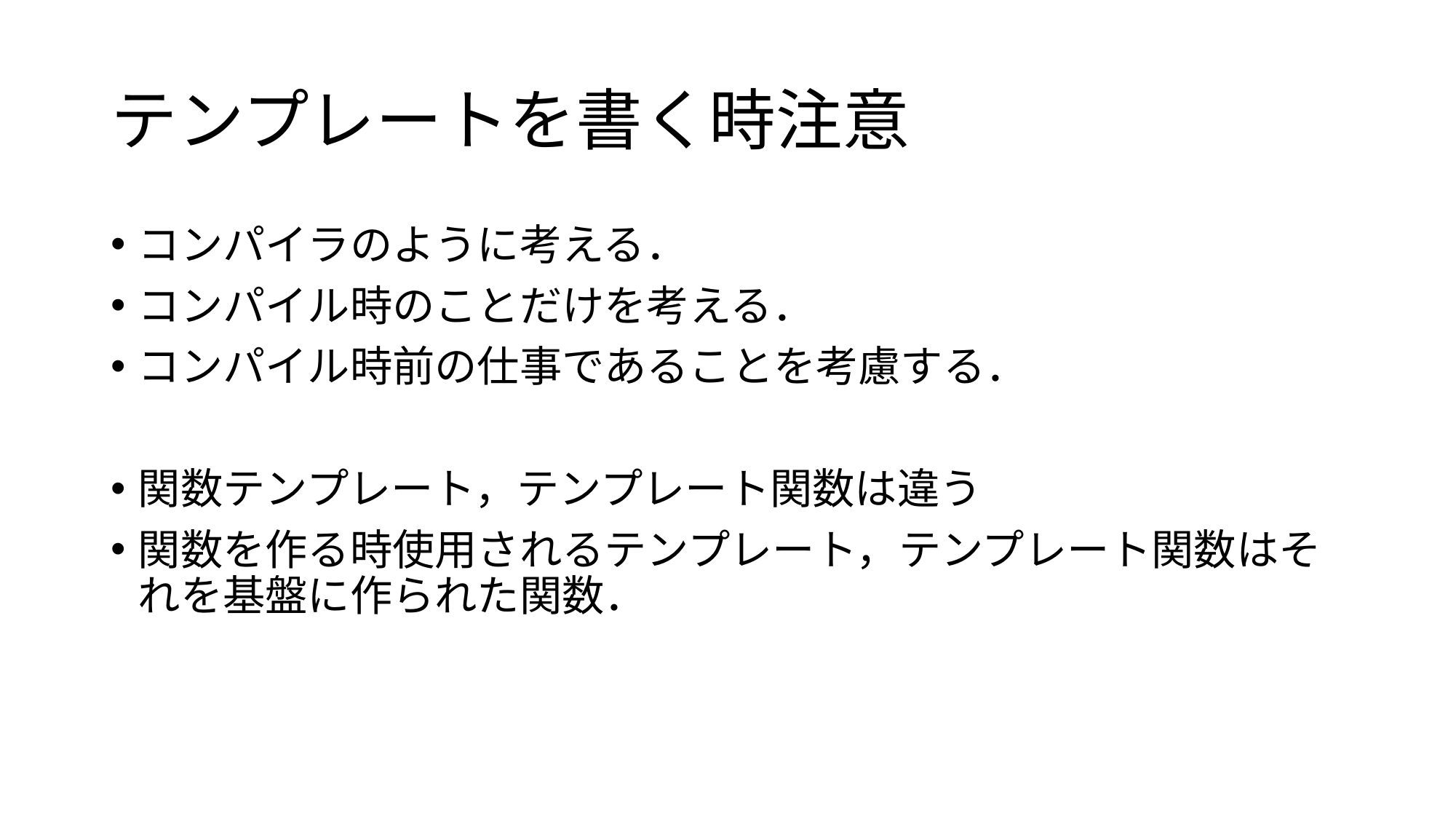

# テンプレートを書く時注意
コンパイラのように考える．
コンパイル時のことだけを考える．
コンパイル時前の仕事であることを考慮する．

関数テンプレート，テンプレート関数は違う
関数を作る時使用されるテンプレート，テンプレート関数はそれを基盤に作られた関数．